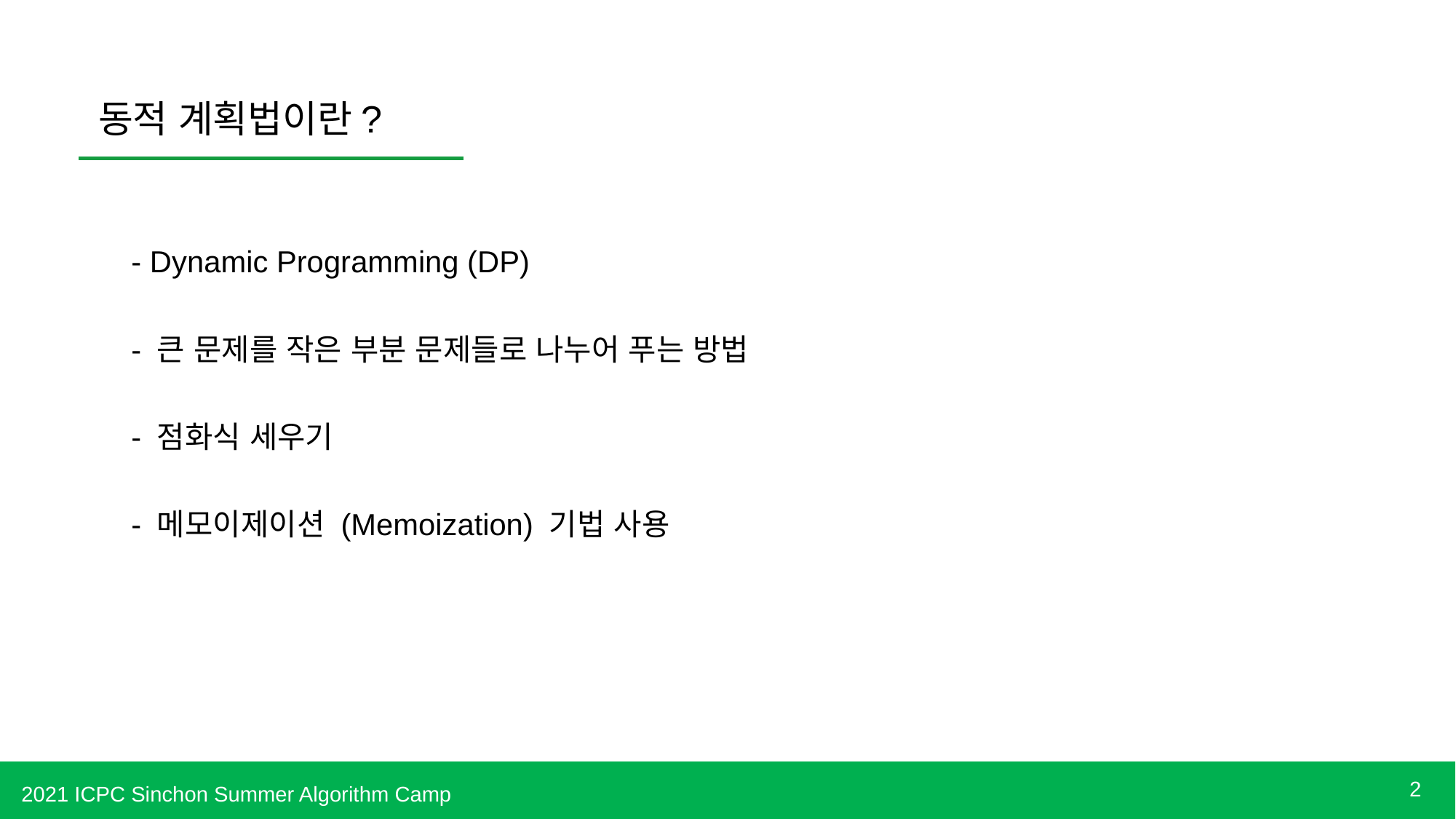

동적 계획법이란?
- Dynamic Programming (DP)
- 큰 문제를 작은 부분 문제들로 나누어 푸는 방법
- 점화식 세우기
- 메모이제이션 (Memoization) 기법 사용

2
2021 ICPC Sinchon Summer Algorithm Camp